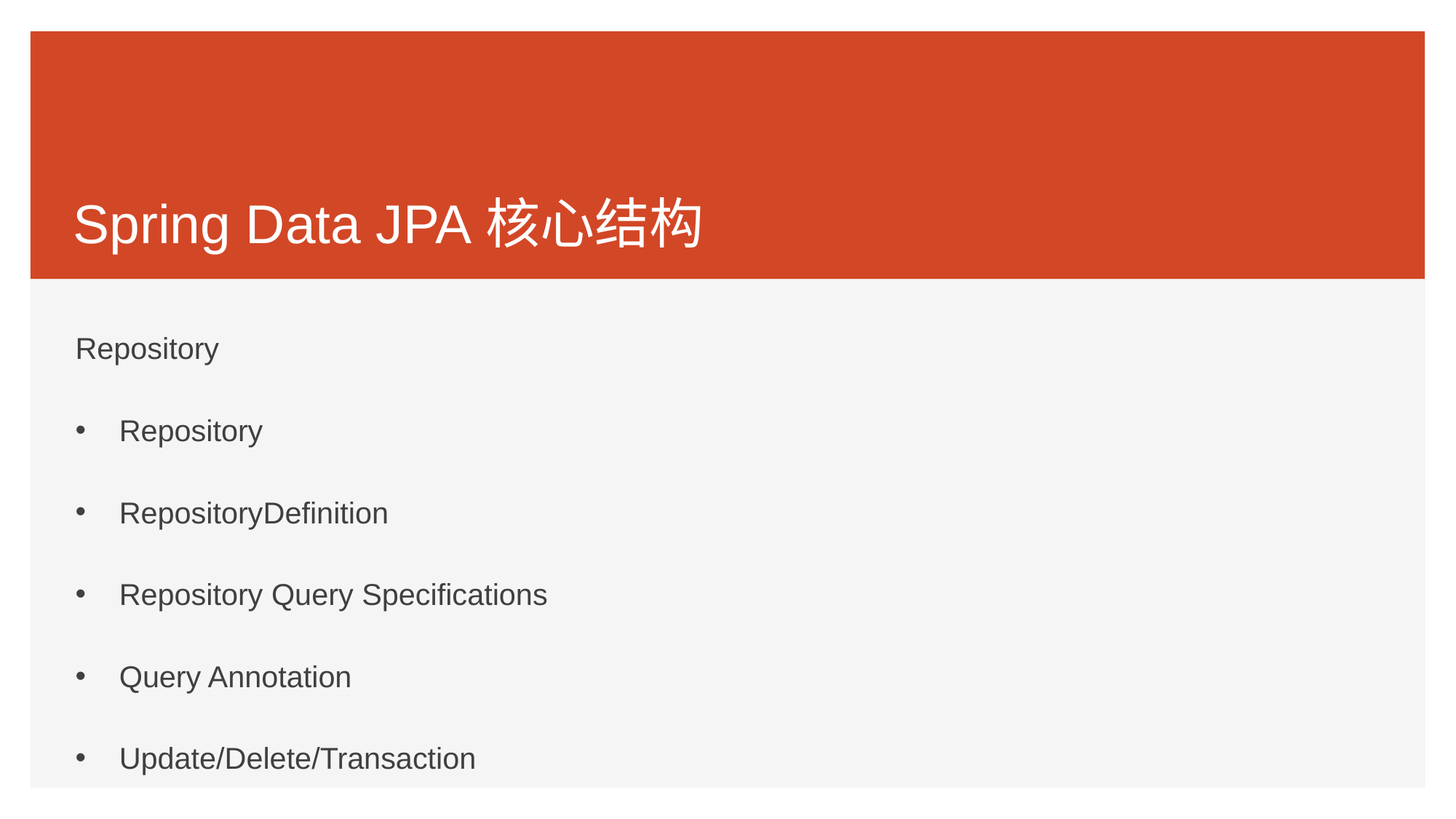

# Spring Data JPA核心结构
Repository
Repository
RepositoryDefinition
Repository Query Specifications
Query Annotation
Update/Delete/Transaction